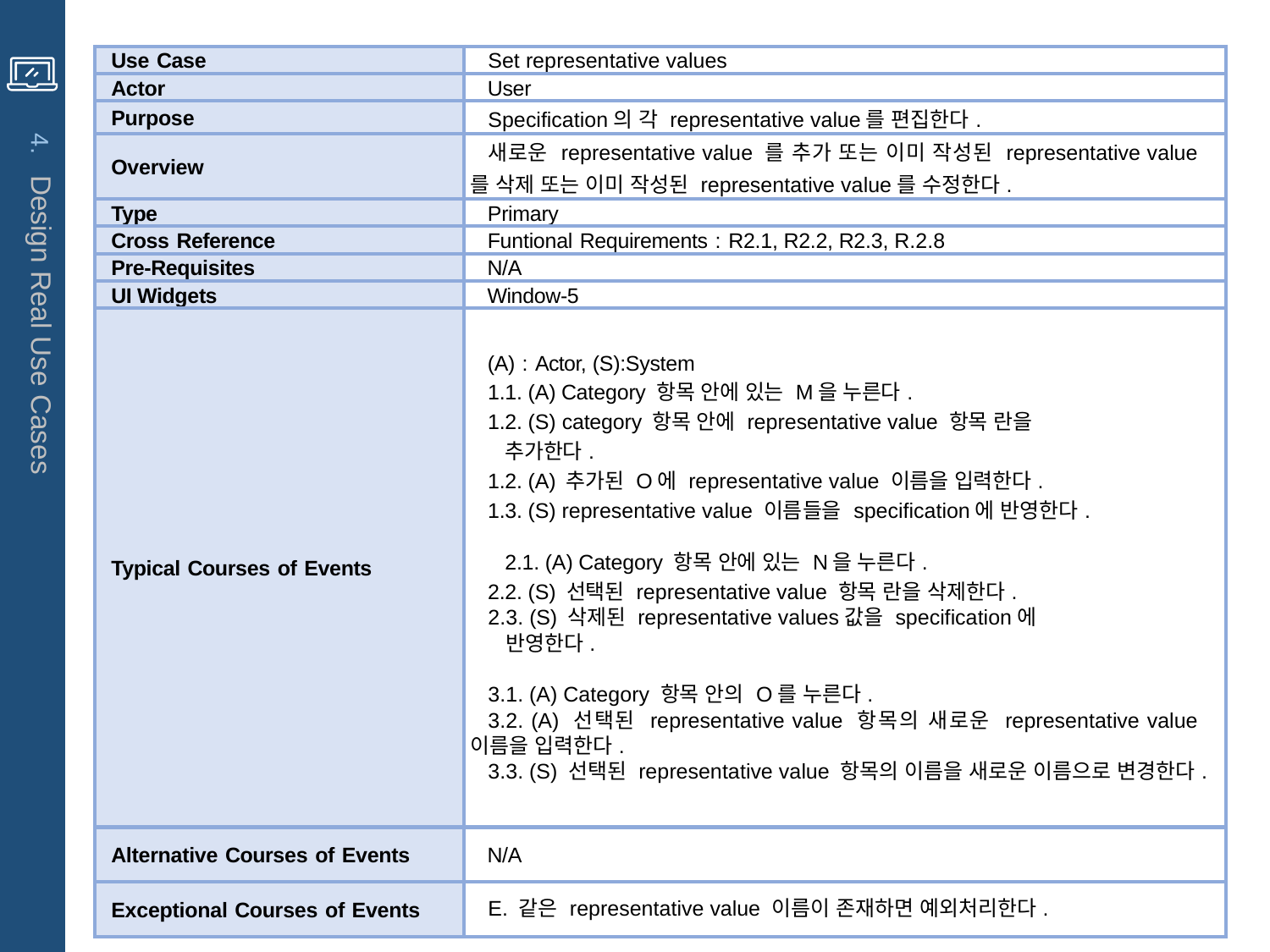

| Use Case | Set representative values |
| --- | --- |
| Actor | User |
| Purpose | Specification의 각 representative value를 편집한다. |
| Overview | 새로운 representative value 를 추가 또는 이미 작성된 representative value 를 삭제 또는 이미 작성된 representative value를 수정한다. |
| Type | Primary |
| Cross Reference | Funtional Requirements : R2.1, R2.2, R2.3, R.2.8 |
| Pre-Requisites | N/A |
| UI Widgets | Window-5 |
| Typical Courses of Events | (A) : Actor, (S):System 1.1. (A) Category 항목 안에 있는 M을 누른다. 1.2. (S) category 항목 안에 representative value 항목 란을 추가한다. 1.2. (A) 추가된 O에 representative value 이름을 입력한다. 1.3. (S) representative value 이름들을 specification에 반영한다.   2.1. (A) Category 항목 안에 있는 N을 누른다. 2.2. (S) 선택된 representative value 항목 란을 삭제한다. 2.3. (S) 삭제된 representative values값을 specification에 반영한다.   3.1. (A) Category 항목 안의 O를 누른다. 3.2. (A) 선택된 representative value 항목의 새로운 representative value 이름을 입력한다. 3.3. (S) 선택된 representative value 항목의 이름을 새로운 이름으로 변경한다. |
| Alternative Courses of Events | N/A |
| Exceptional Courses of Events | E. 같은 representative value 이름이 존재하면 예외처리한다. |

4.   Design Real Use Cases